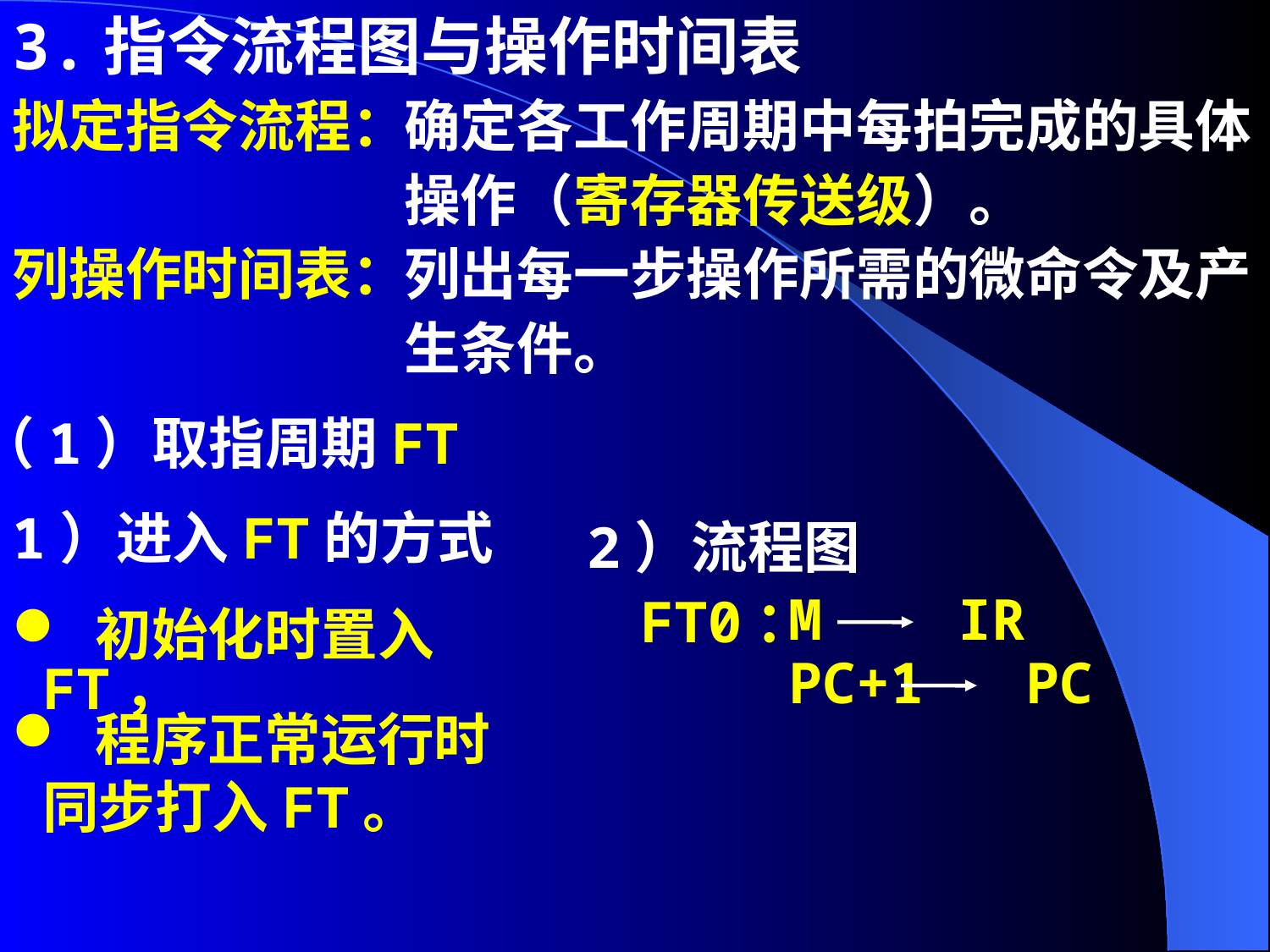

3.指令流程图与操作时间表
拟定指令流程：
确定各工作周期中每拍完成的具体
操作（寄存器传送级）。
列操作时间表：
列出每一步操作所需的微命令及产
生条件。
（1）取指周期FT
1）进入FT的方式
2）流程图
FT0：
M    IR

 初始化时置入FT，
PC+1   PC

 程序正常运行时同步打入FT。